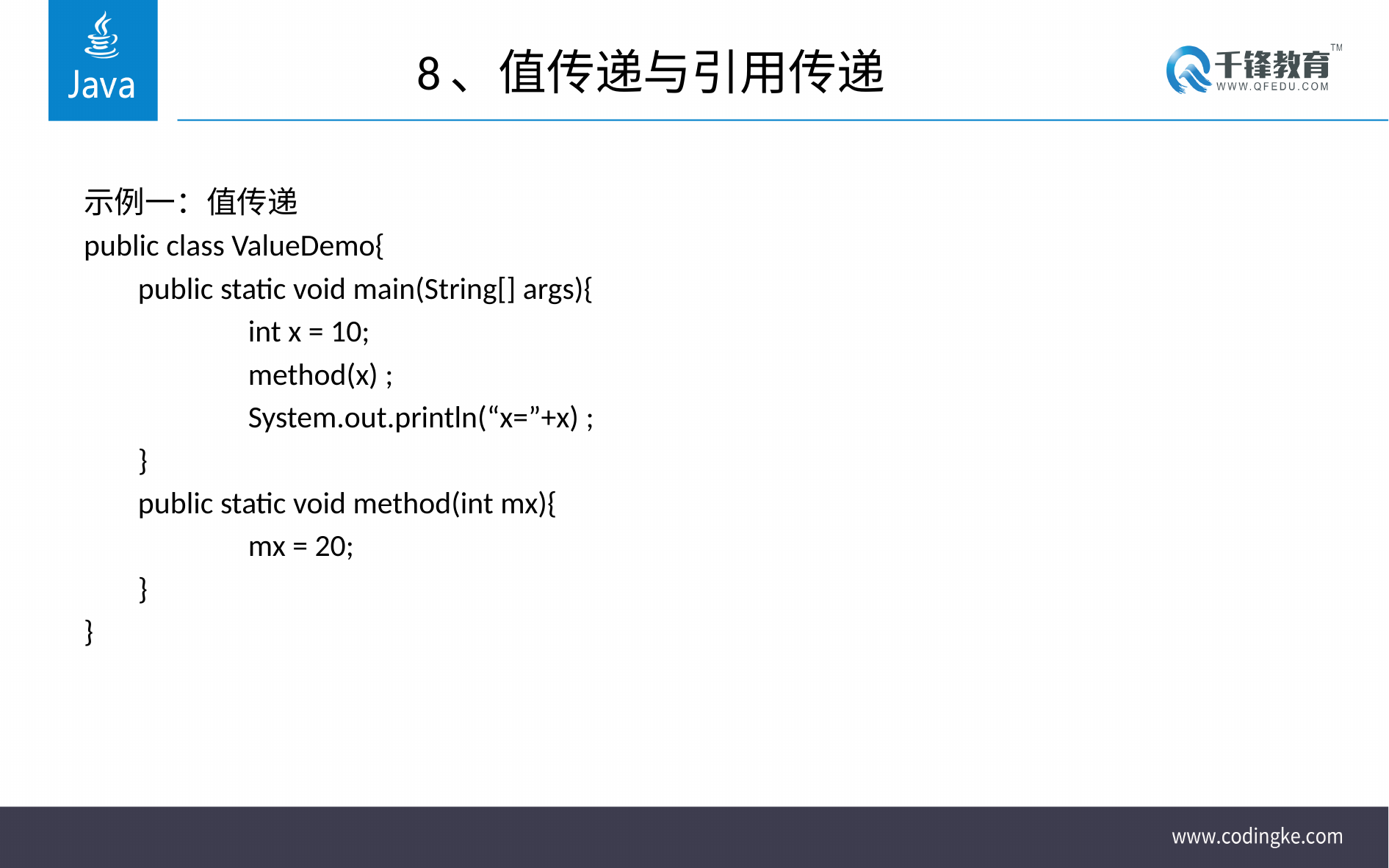

# 8、值传递与引用传递
示例一：值传递
public class ValueDemo{
	public static void main(String[] args){
		int x = 10;
		method(x) ;
		System.out.println(“x=”+x) ;
	}
	public static void method(int mx){
		mx = 20;
	}
}